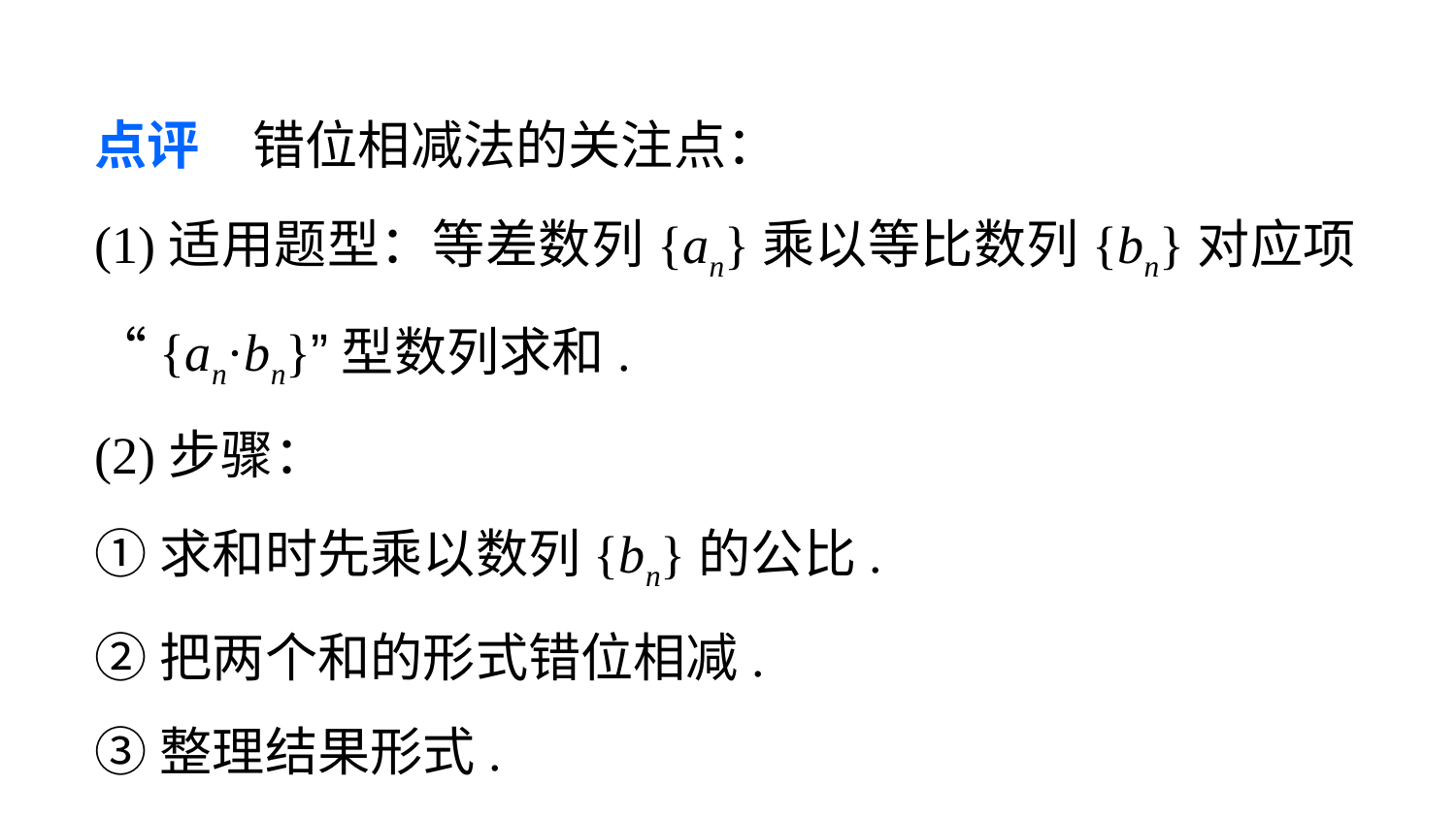

点评　错位相减法的关注点：
(1)适用题型：等差数列{an}乘以等比数列{bn}对应项“{an·bn}”型数列求和.
(2)步骤：
①求和时先乘以数列{bn}的公比.
②把两个和的形式错位相减.
③整理结果形式.